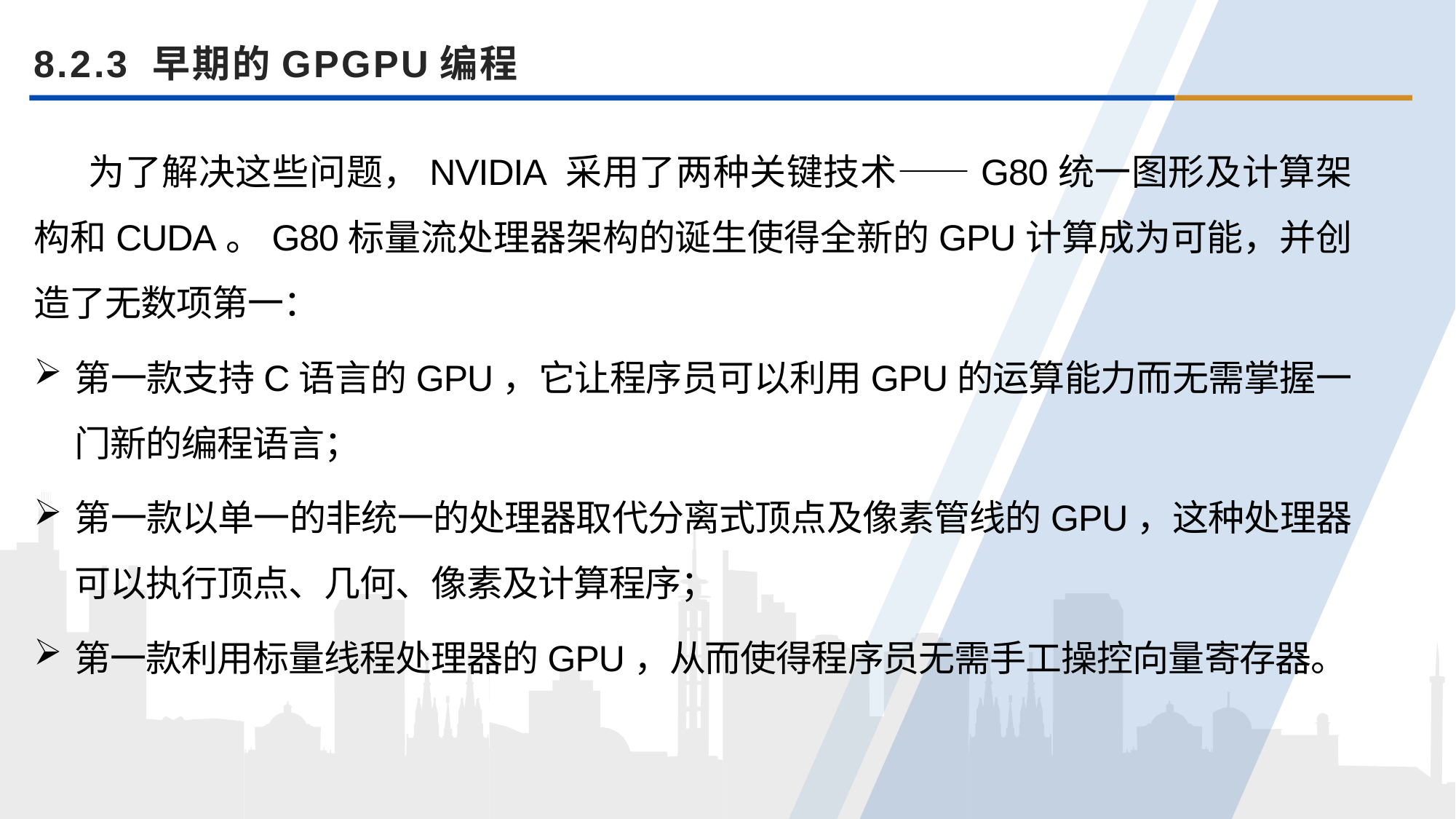

8.2.3 早期的GPGPU编程
为了解决这些问题，NVIDIA 采用了两种关键技术——G80统一图形及计算架构和CUDA。G80标量流处理器架构的诞生使得全新的GPU计算成为可能，并创造了无数项第一：
第一款支持C语言的GPU，它让程序员可以利用GPU的运算能力而无需掌握一门新的编程语言；
第一款以单一的非统一的处理器取代分离式顶点及像素管线的GPU，这种处理器可以执行顶点、几何、像素及计算程序；
第一款利用标量线程处理器的GPU，从而使得程序员无需手工操控向量寄存器。